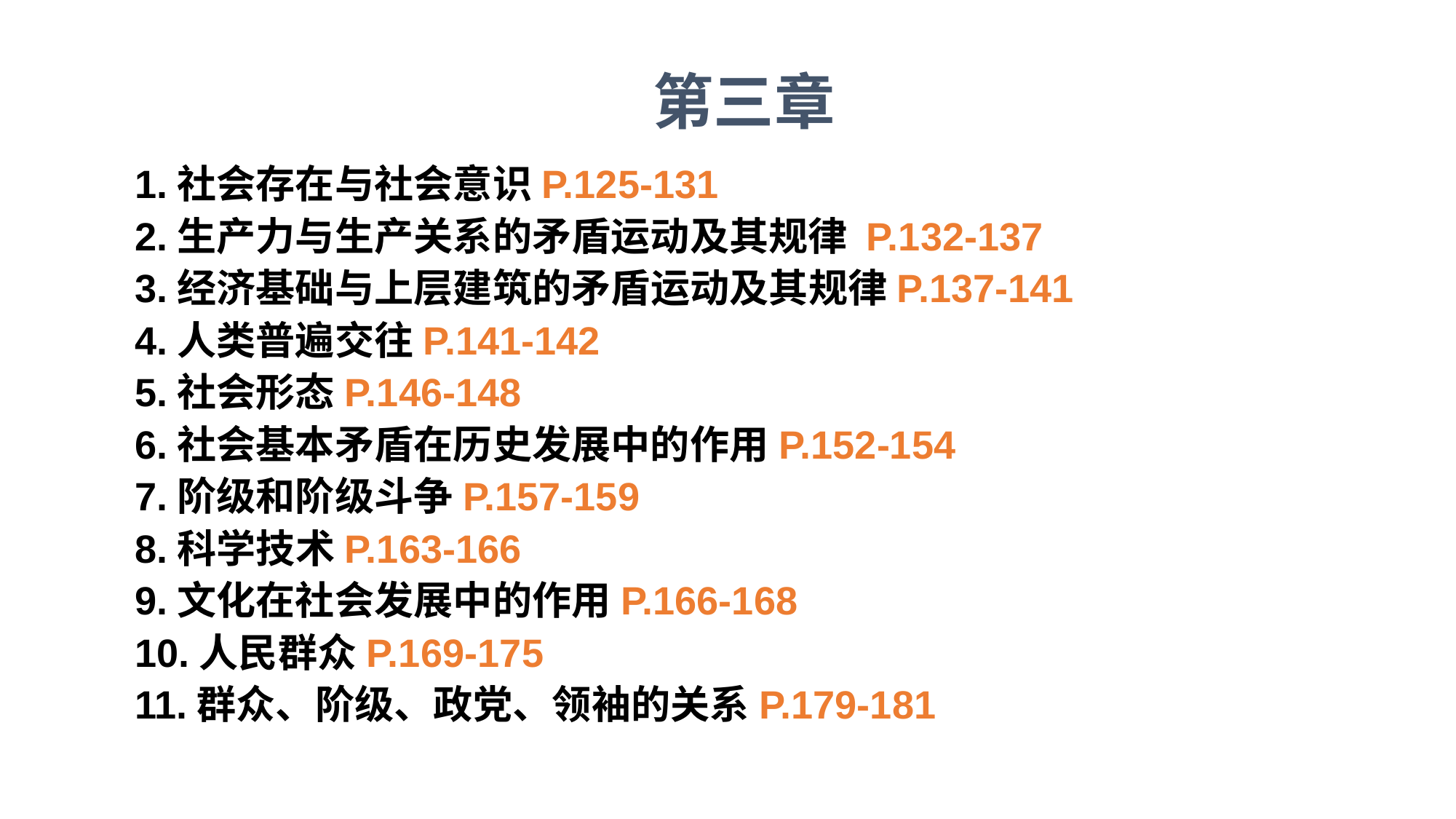

第三章
1.社会存在与社会意识P.125-131
2.生产力与生产关系的矛盾运动及其规律 P.132-137
3.经济基础与上层建筑的矛盾运动及其规律P.137-141
4.人类普遍交往P.141-142
5.社会形态P.146-148
6.社会基本矛盾在历史发展中的作用P.152-154
7.阶级和阶级斗争P.157-159
8.科学技术P.163-166
9.文化在社会发展中的作用P.166-168
10.人民群众P.169-175
11.群众、阶级、政党、领袖的关系P.179-181